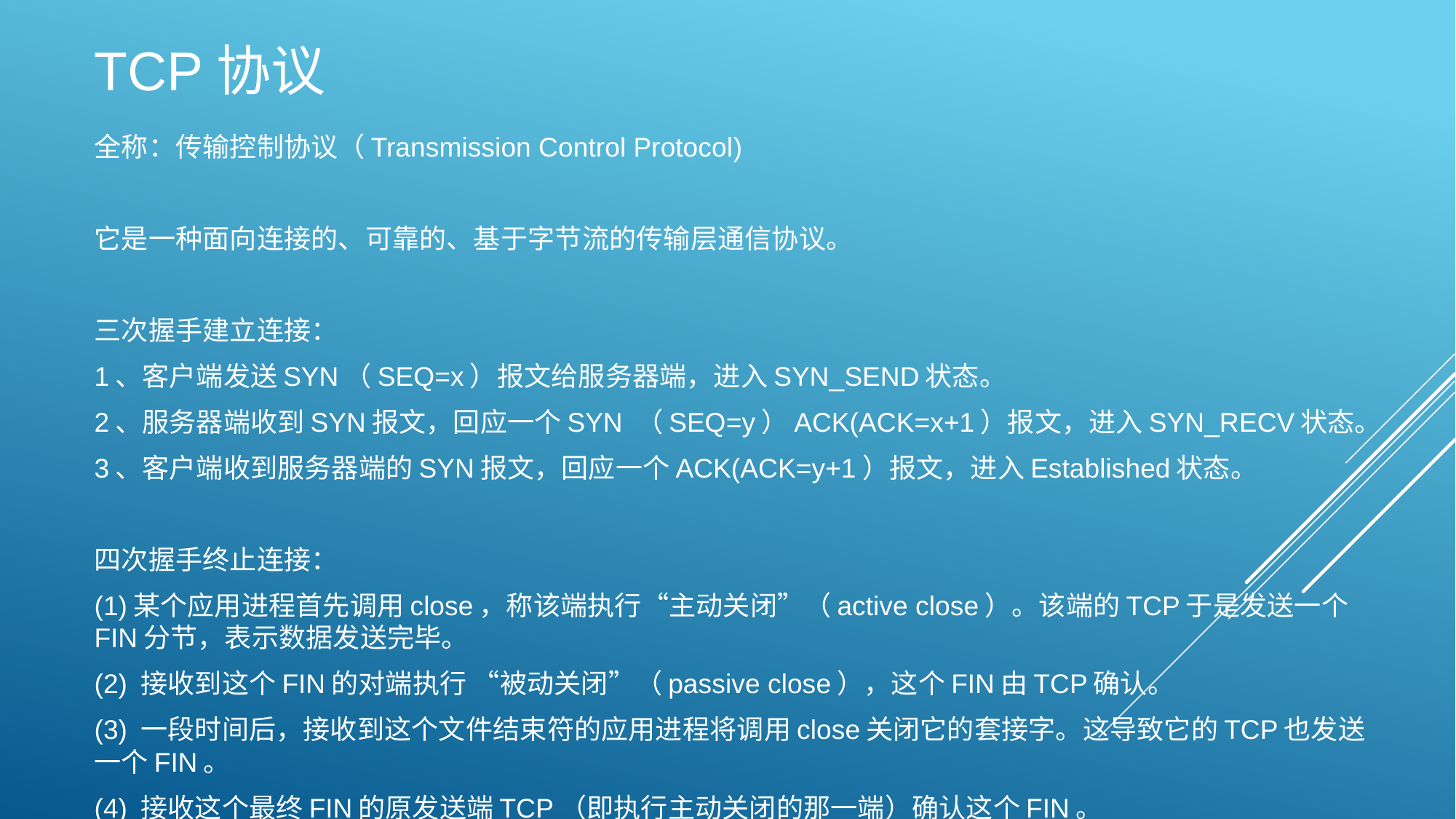

# TCP协议
全称：传输控制协议（Transmission Control Protocol)

它是一种面向连接的、可靠的、基于字节流的传输层通信协议。

三次握手建立连接：
1、客户端发送SYN（SEQ=x）报文给服务器端，进入SYN_SEND状态。
2、服务器端收到SYN报文，回应一个SYN （SEQ=y）ACK(ACK=x+1）报文，进入SYN_RECV状态。
3、客户端收到服务器端的SYN报文，回应一个ACK(ACK=y+1）报文，进入Established状态。

四次握手终止连接：
(1)某个应用进程首先调用close，称该端执行“主动关闭”（active close）。该端的TCP于是发送一个FIN分节，表示数据发送完毕。
(2) 接收到这个FIN的对端执行 “被动关闭”（passive close），这个FIN由TCP确认。
(3) 一段时间后，接收到这个文件结束符的应用进程将调用close关闭它的套接字。这导致它的TCP也发送一个FIN。
(4) 接收这个最终FIN的原发送端TCP（即执行主动关闭的那一端）确认这个FIN。